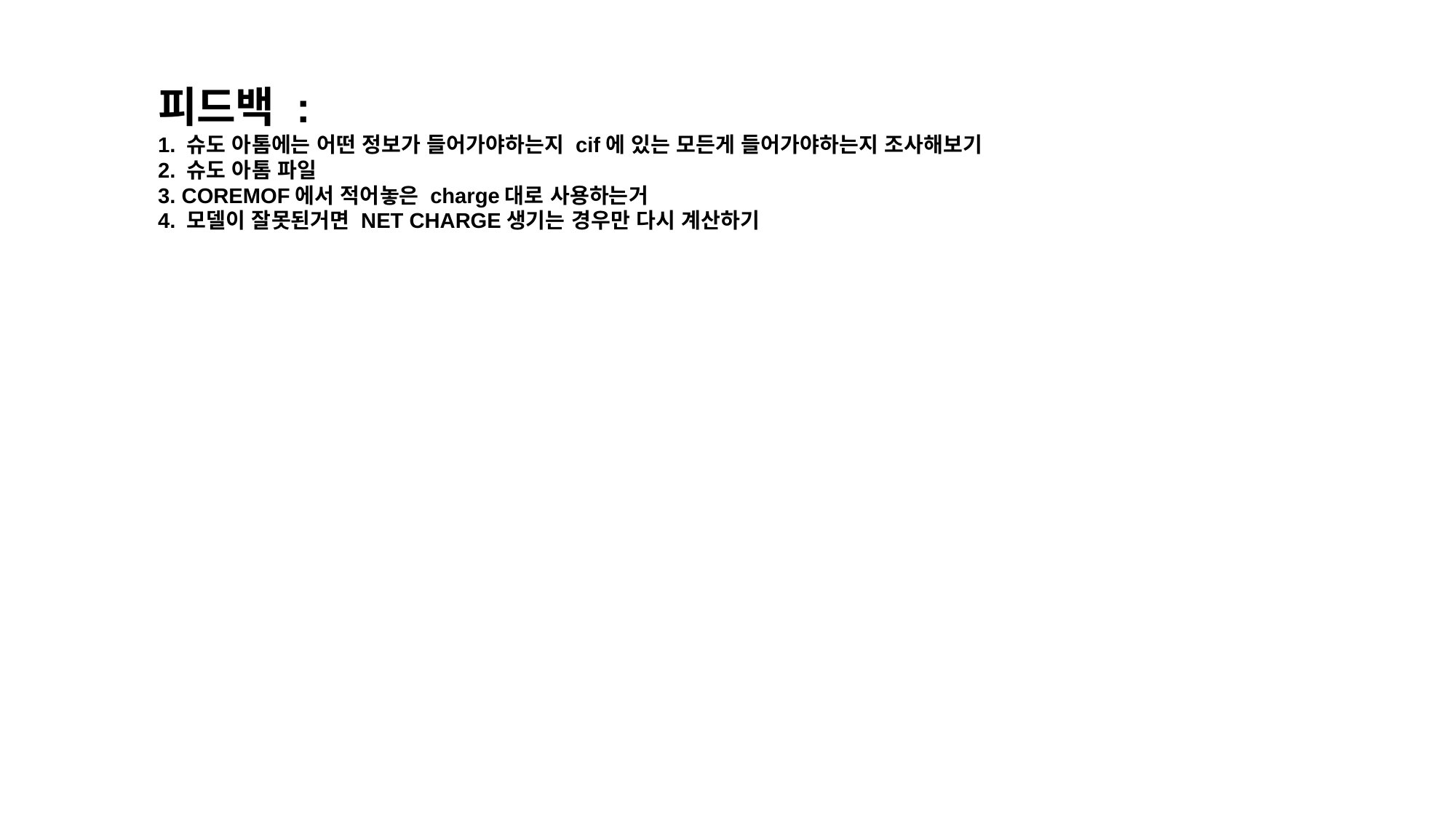

피드백 :
1. 슈도 아톰에는 어떤 정보가 들어가야하는지 cif에 있는 모든게 들어가야하는지 조사해보기
2. 슈도 아톰 파일
3. COREMOF에서 적어놓은 charge대로 사용하는거
4. 모델이 잘못된거면 NET CHARGE생기는 경우만 다시 계산하기